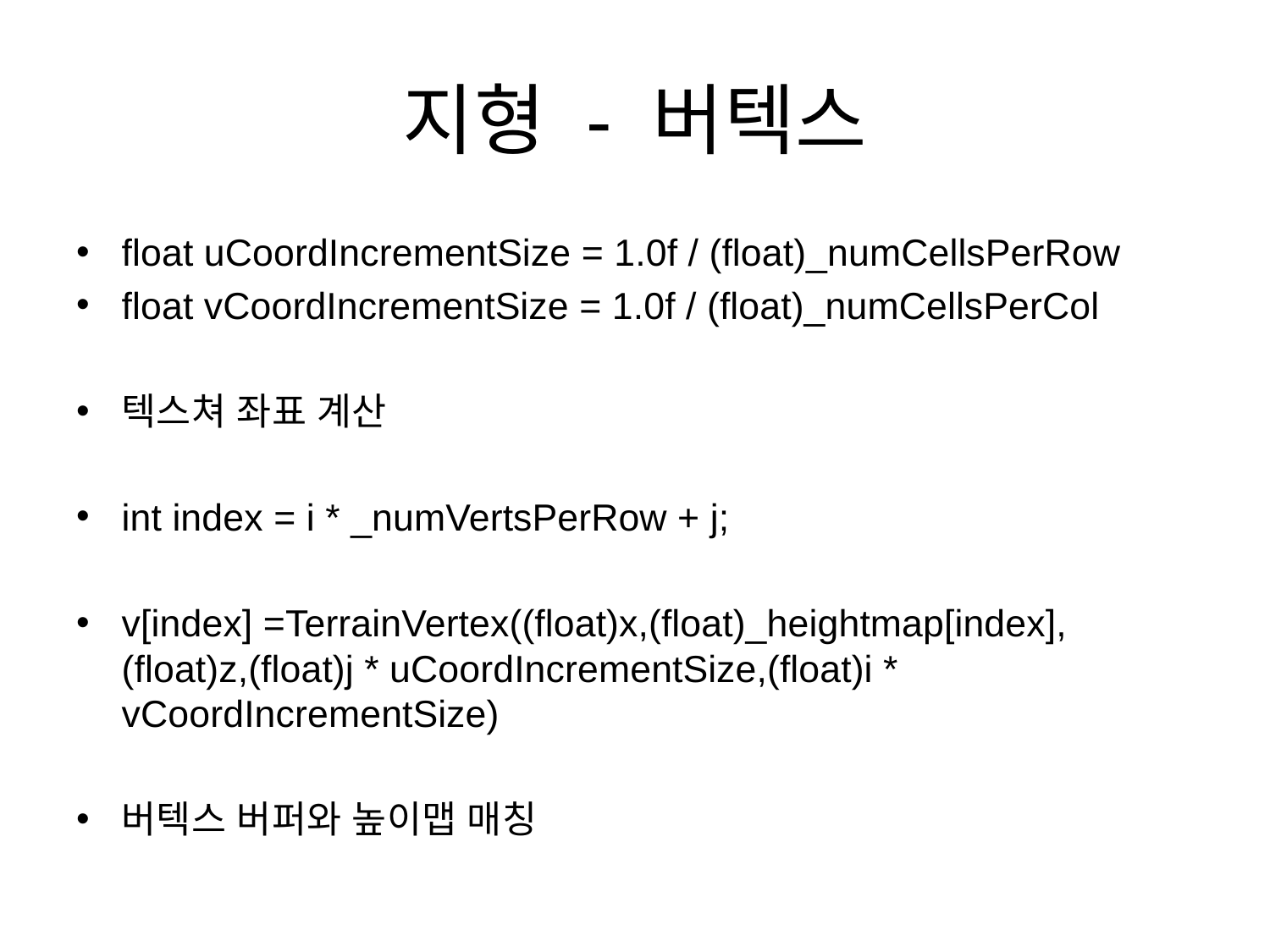

# 지형 - 버텍스
float uCoordIncrementSize = 1.0f / (float)_numCellsPerRow
float vCoordIncrementSize = 1.0f / (float)_numCellsPerCol

텍스쳐 좌표 계산

int index = i * _numVertsPerRow + j;

v[index] =TerrainVertex((float)x,(float)_heightmap[index],(float)z,(float)j * uCoordIncrementSize,(float)i * vCoordIncrementSize)

버텍스 버퍼와 높이맵 매칭